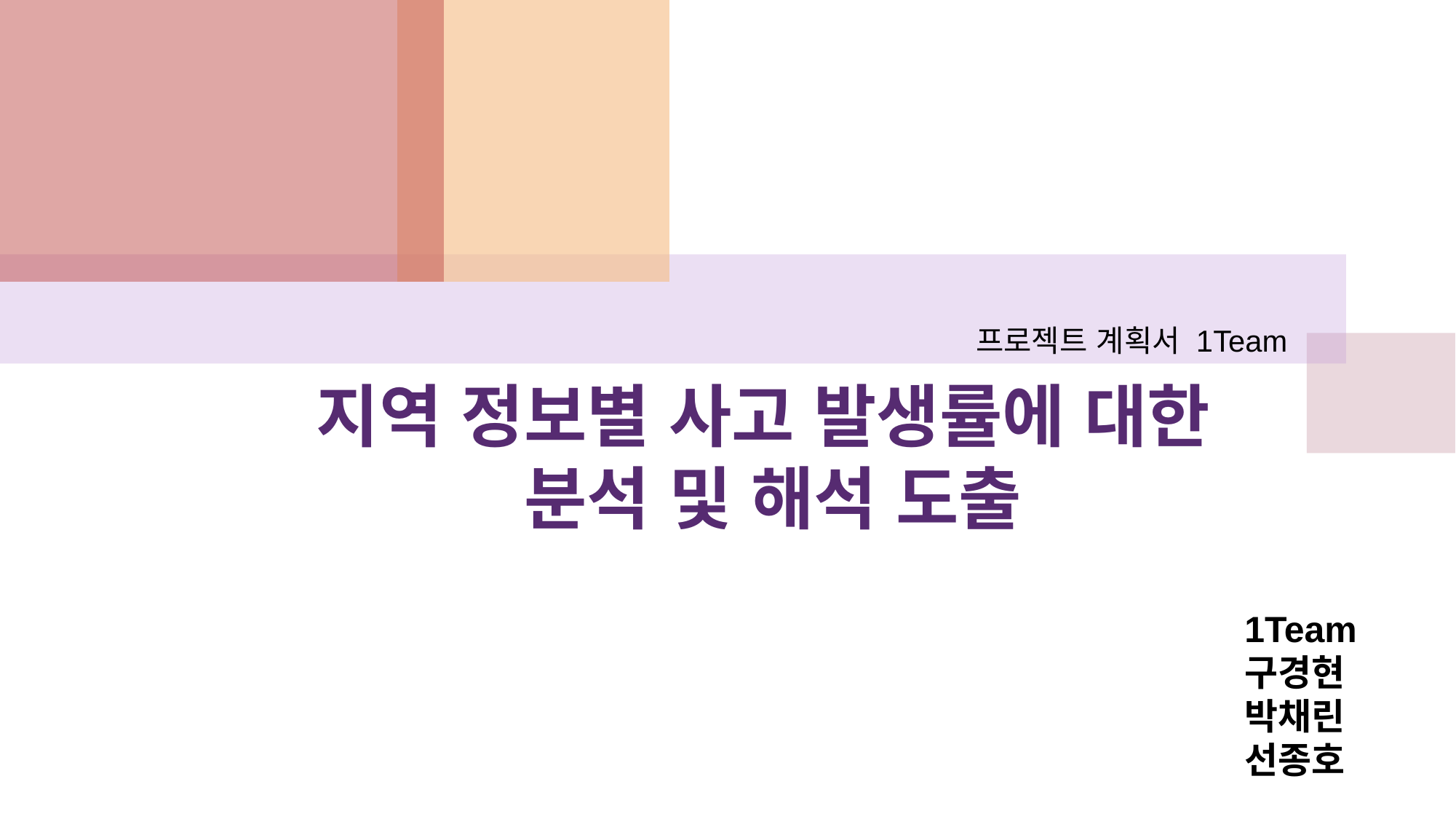

프로젝트 계획서 1Team
# 지역 정보별 사고 발생률에 대한 분석 및 해석 도출
1Team
구경현
박채린
선종호